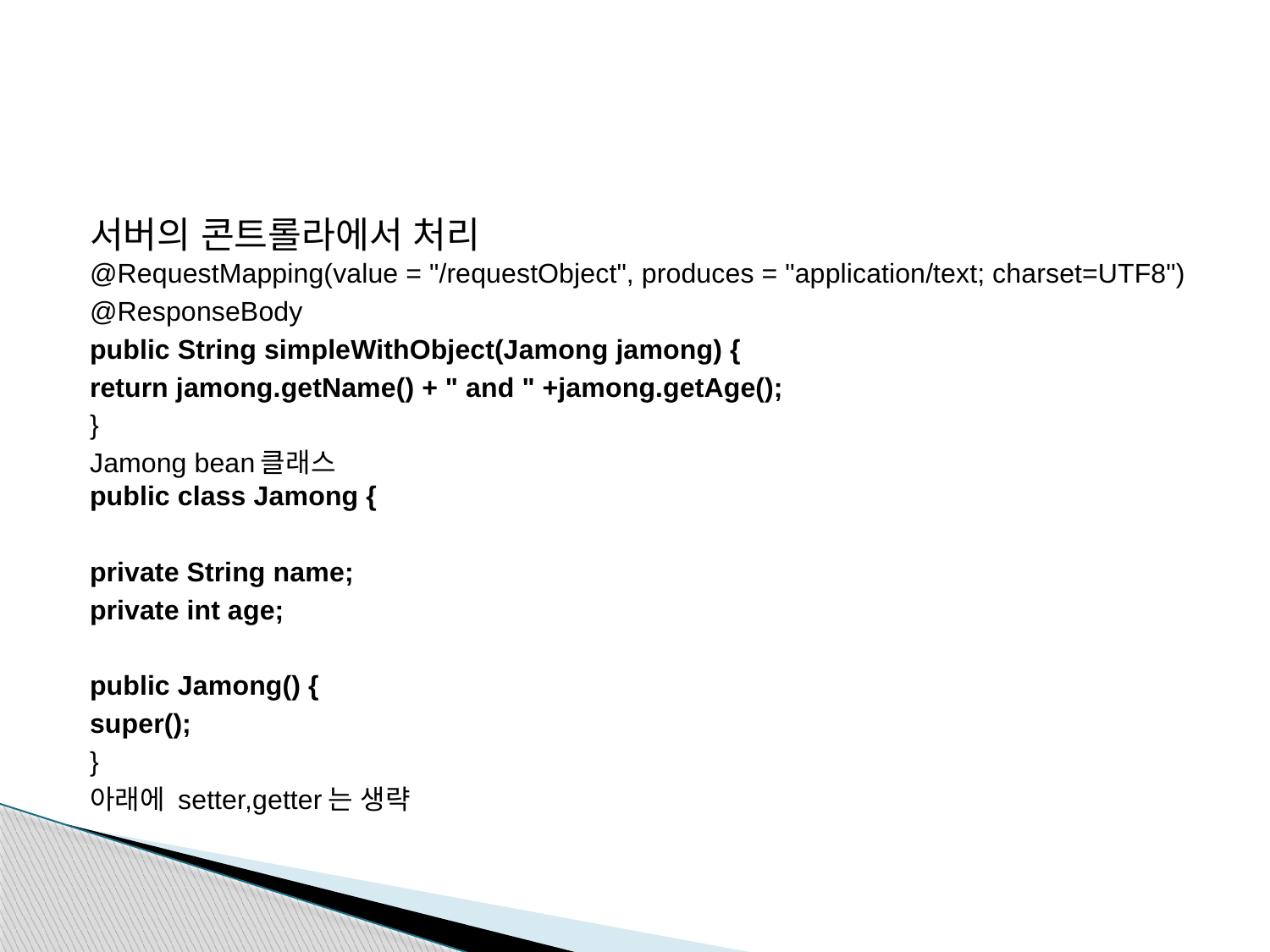

#
서버의 콘트롤라에서 처리
@RequestMapping(value = "/requestObject", produces = "application/text; charset=UTF8")
@ResponseBody
public String simpleWithObject(Jamong jamong) {
return jamong.getName() + " and " +jamong.getAge();
}
Jamong bean클래스
public class Jamong {

private String name;
private int age;

public Jamong() {
super();
}
아래에 setter,getter는 생략